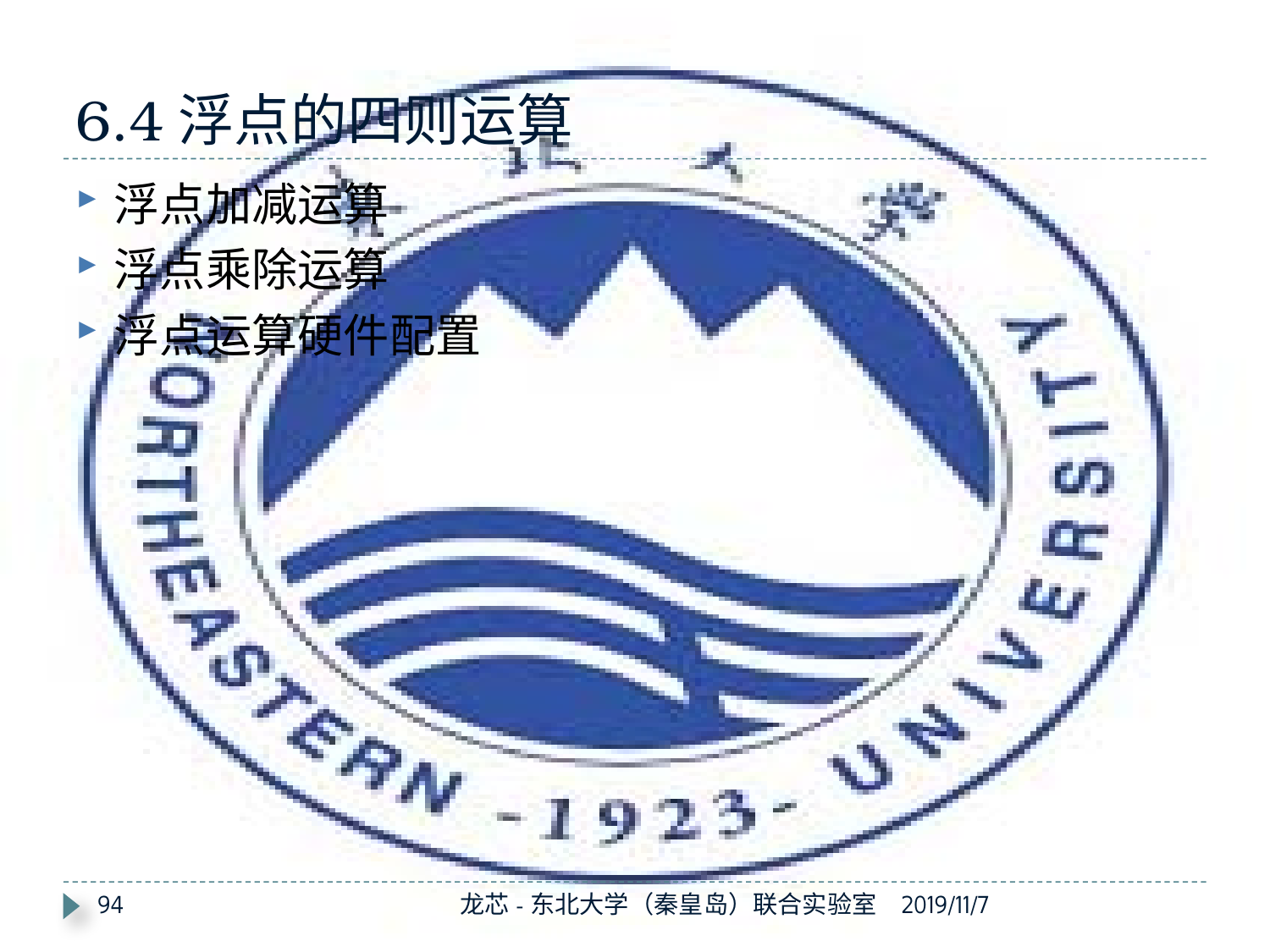

# 6.4浮点的四则运算
浮点加减运算
浮点乘除运算
浮点运算硬件配置
94
龙芯-东北大学（秦皇岛）联合实验室
2019/11/7